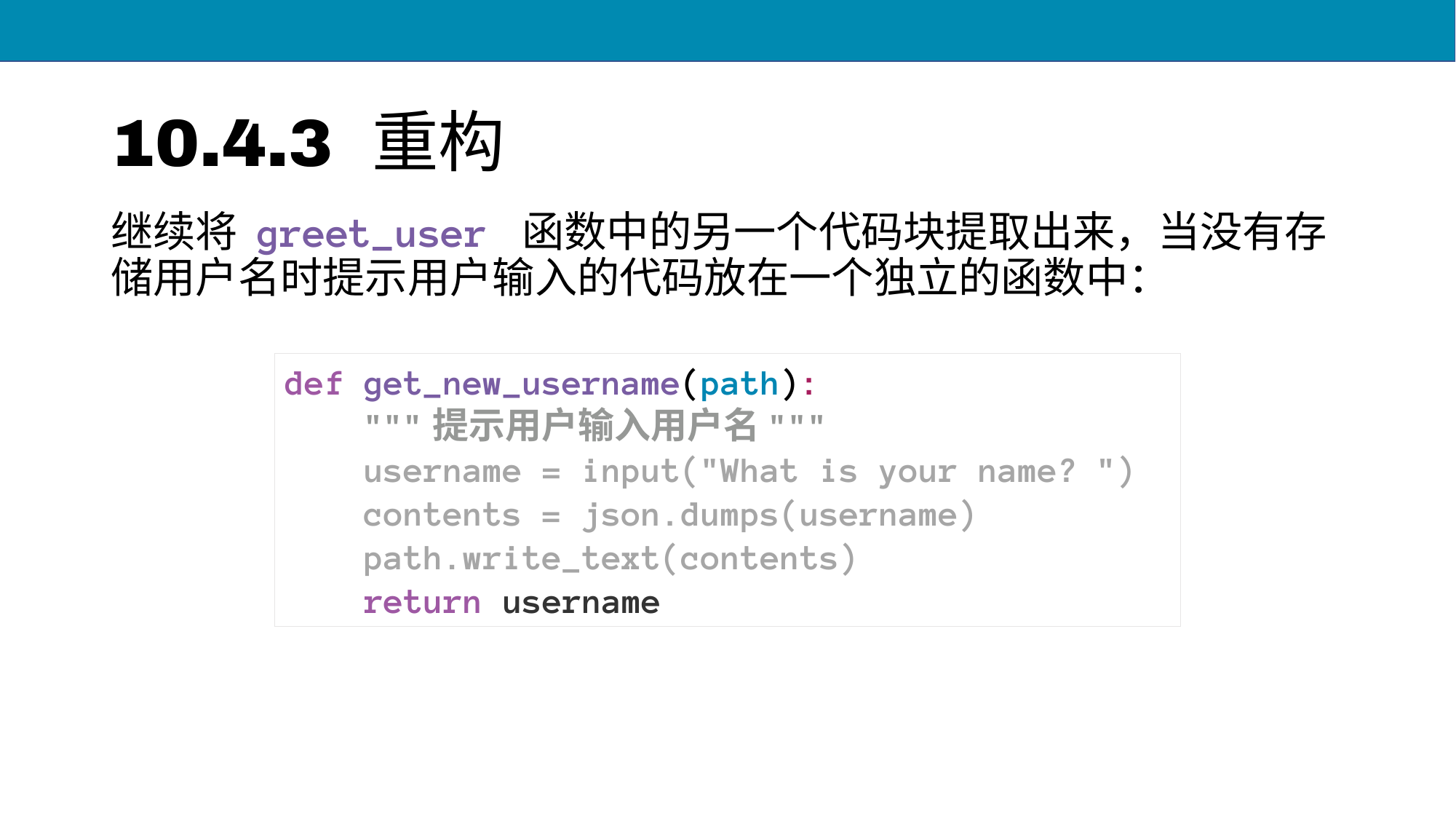

# 10.4.3 重构
继续将 greet_user 函数中的另一个代码块提取出来，当没有存储用户名时提示用户输入的代码放在一个独立的函数中：
def get_new_username(path):
    """提示用户输入用户名"""
    username = input("What is your name? ")
    contents = json.dumps(username)
    path.write_text(contents)
    return username